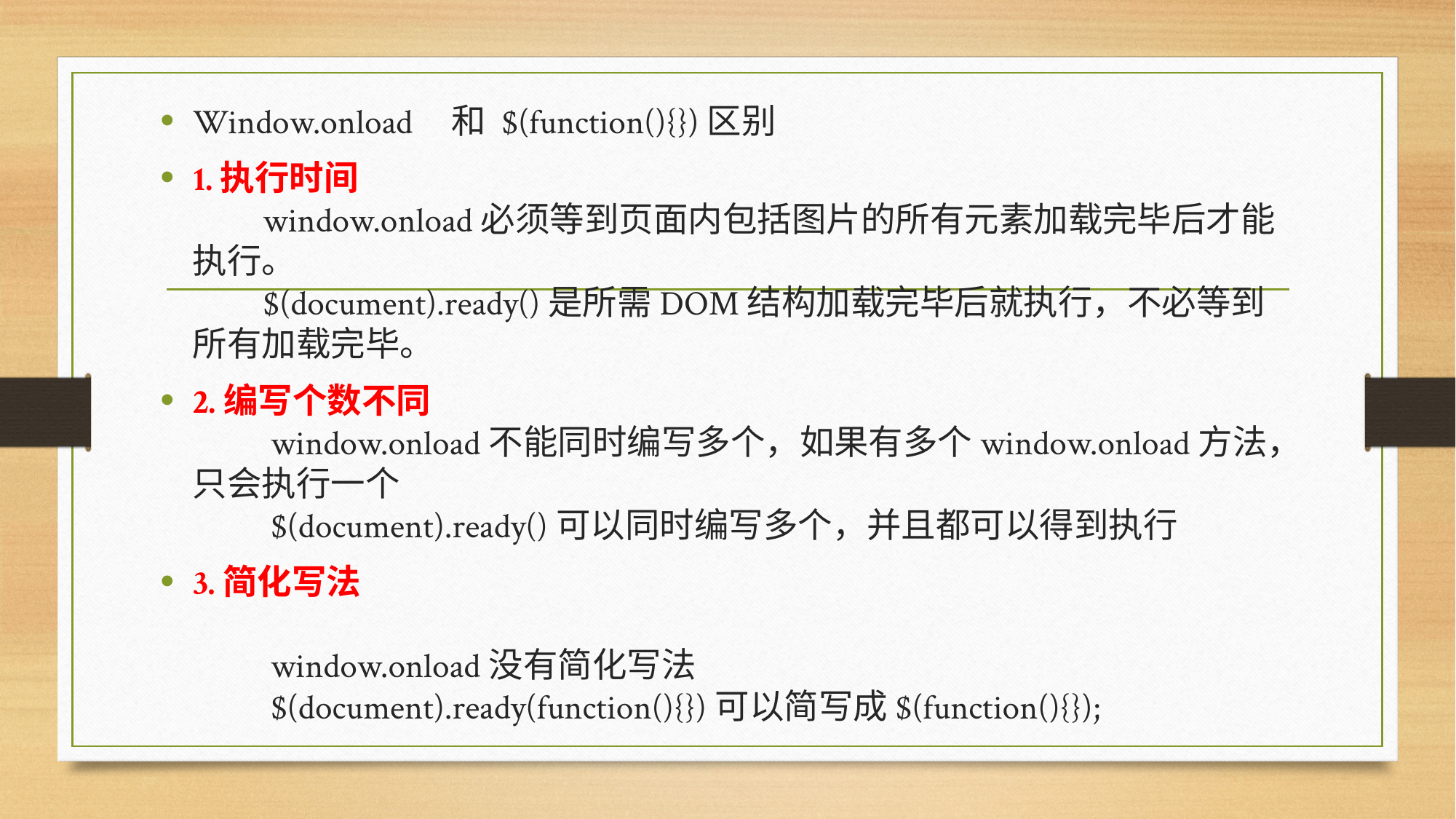

Window.onload    和 $(function(){})区别
1.执行时间 
        window.onload必须等到页面内包括图片的所有元素加载完毕后才能执行。
        $(document).ready()是所需DOM结构加载完毕后就执行，不必等到所有加载完毕。
2.编写个数不同
         window.onload不能同时编写多个，如果有多个window.onload方法，只会执行一个
         $(document).ready()可以同时编写多个，并且都可以得到执行
3.简化写法
         window.onload没有简化写法
         $(document).ready(function(){})可以简写成$(function(){});